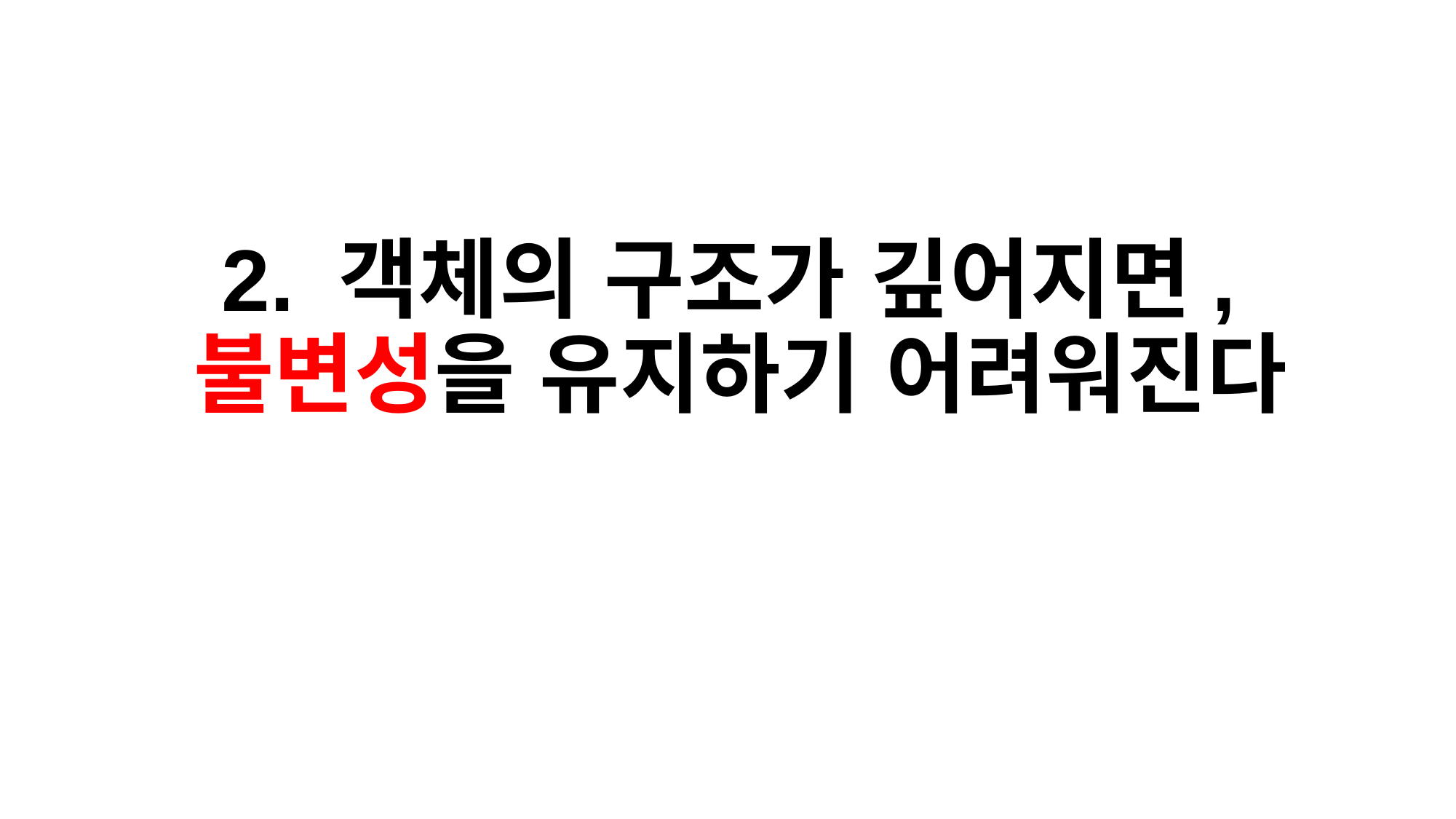

# 2. 객체의 구조가 깊어지면, 불변성을 유지하기 어려워진다